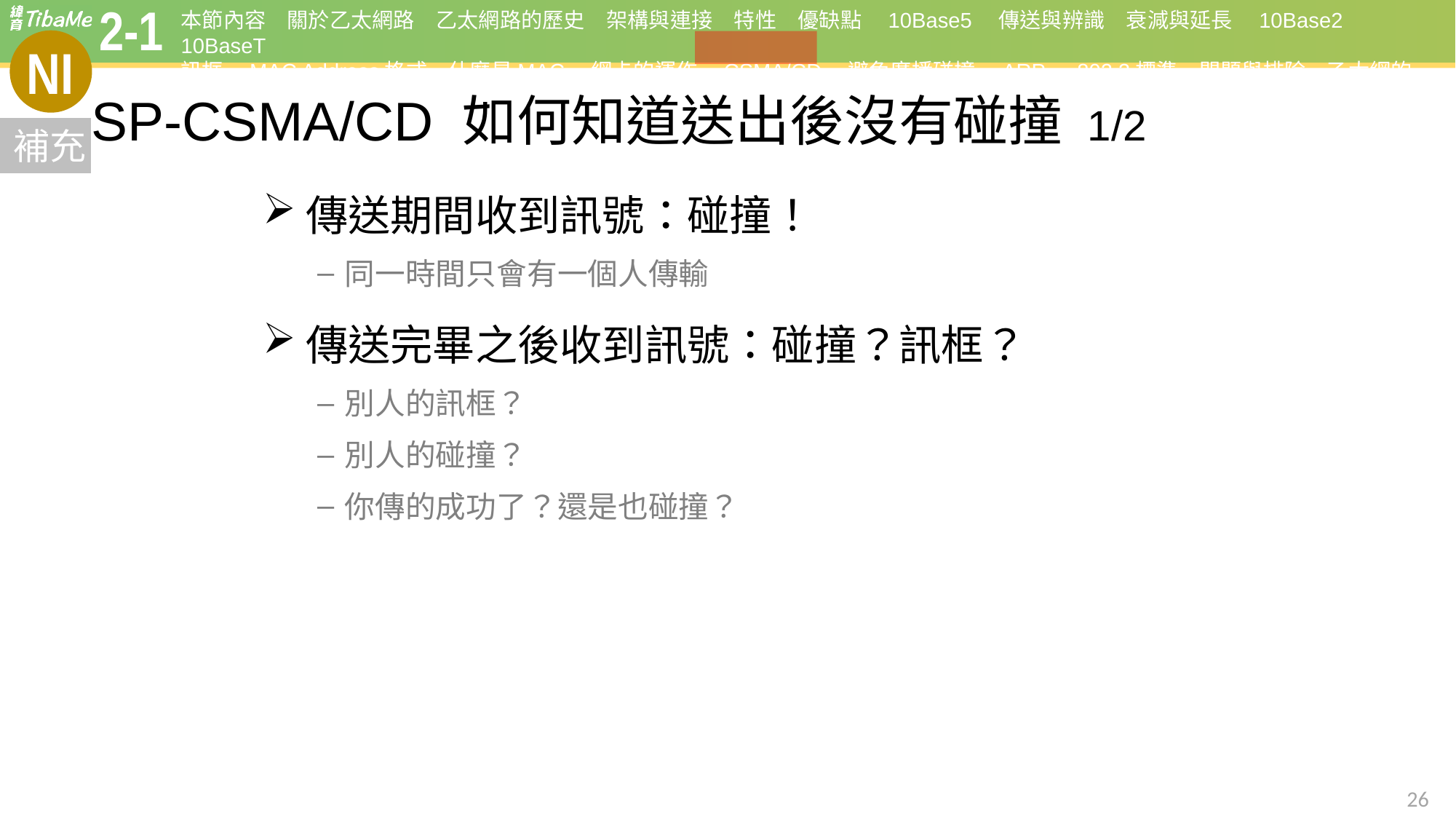

# SP-CSMA/CD 如何知道送出後沒有碰撞 1/2
傳送期間收到訊號：碰撞！
同一時間只會有一個人傳輸
傳送完畢之後收到訊號：碰撞？訊框？
別人的訊框？
別人的碰撞？
你傳的成功了？還是也碰撞？